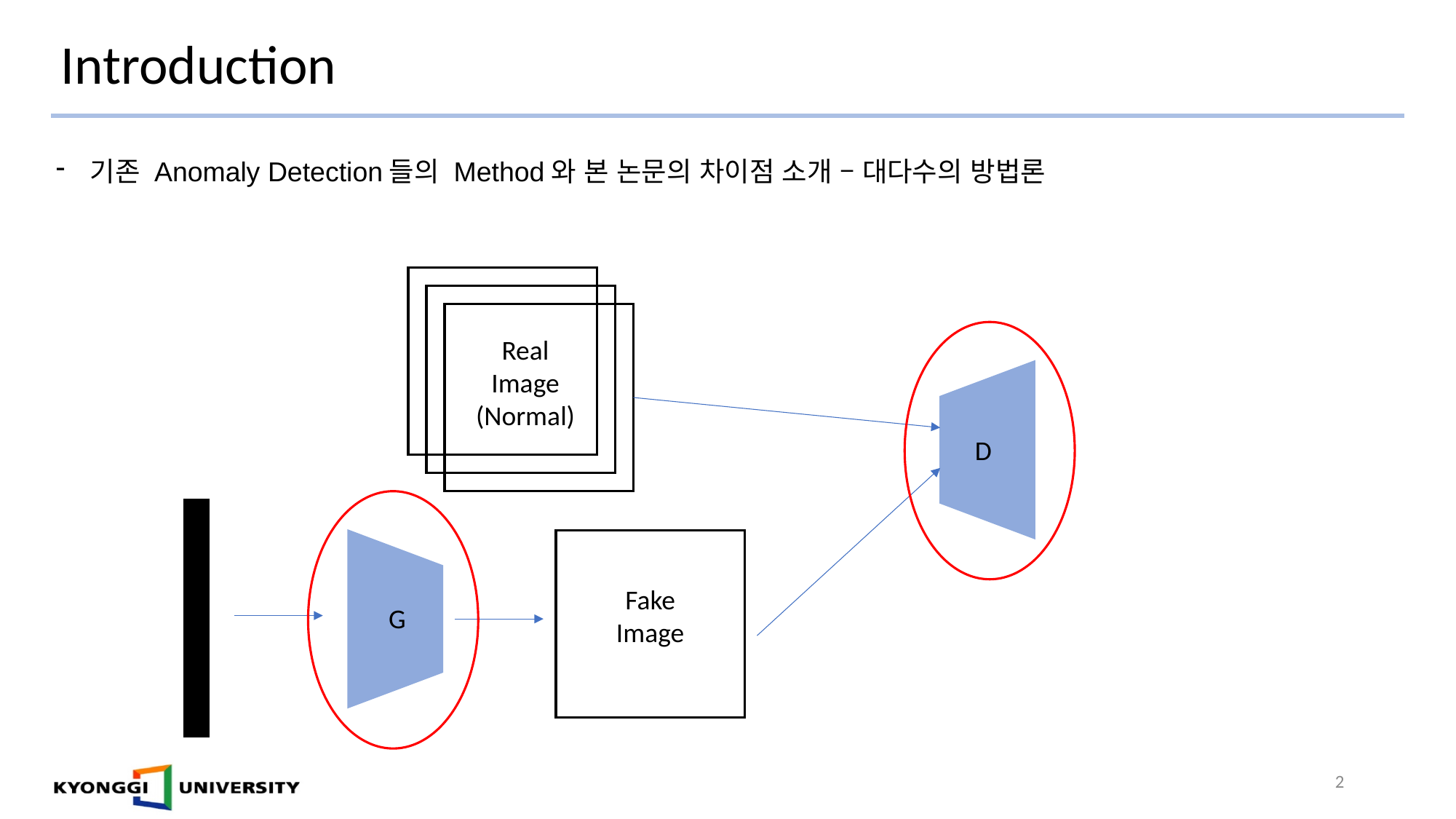

# Introduction
기존 Anomaly Detection들의 Method와 본 논문의 차이점 소개 – 대다수의 방법론

Real Image
(Normal)

D

Fake Image
G
2